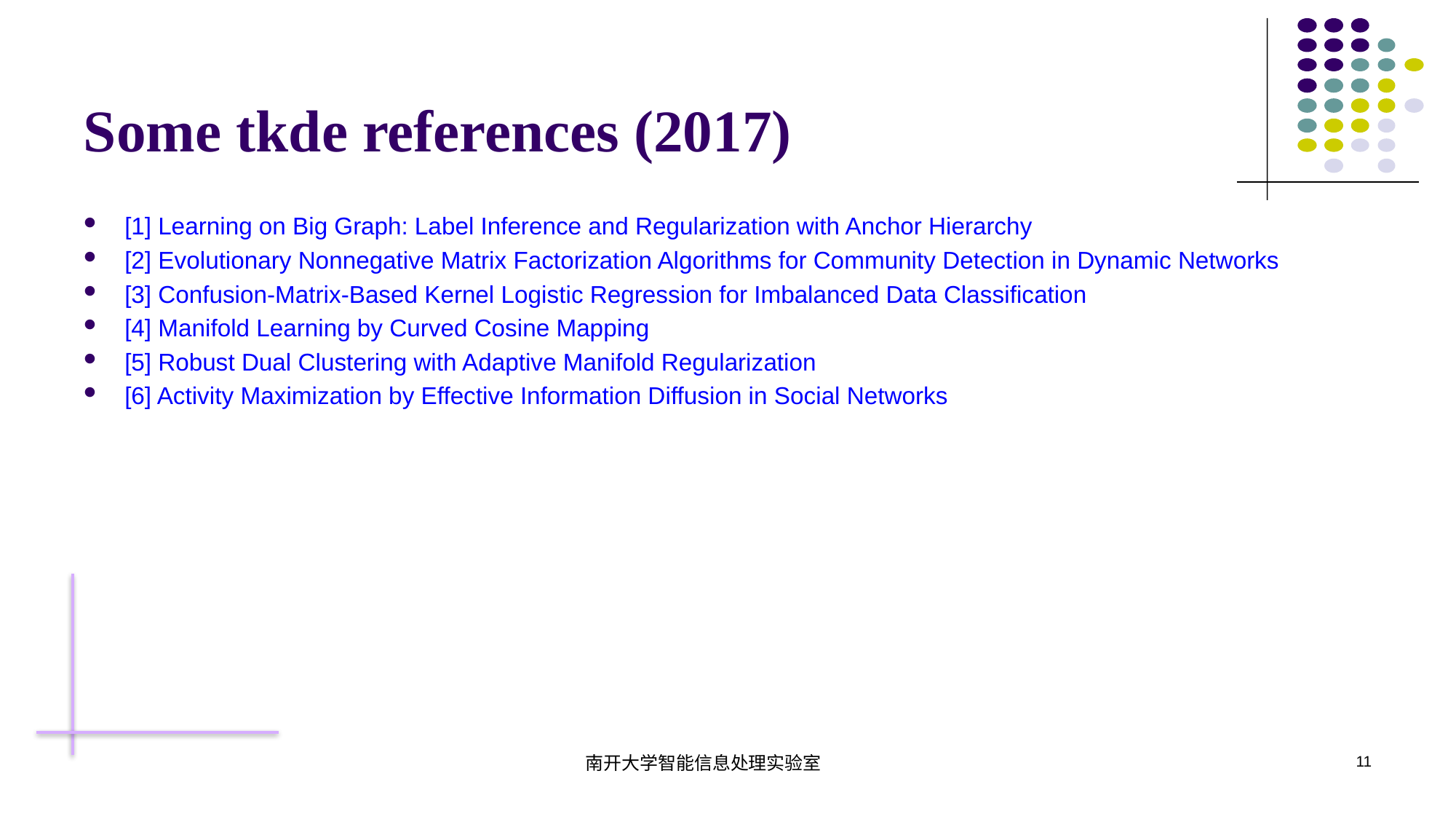

# Some tkde references (2017)
[1] Learning on Big Graph: Label Inference and Regularization with Anchor Hierarchy
[2] Evolutionary Nonnegative Matrix Factorization Algorithms for Community Detection in Dynamic Networks
[3] Confusion-Matrix-Based Kernel Logistic Regression for Imbalanced Data Classification
[4] Manifold Learning by Curved Cosine Mapping
[5] Robust Dual Clustering with Adaptive Manifold Regularization
[6] Activity Maximization by Effective Information Diffusion in Social Networks
南开大学智能信息处理实验室
11